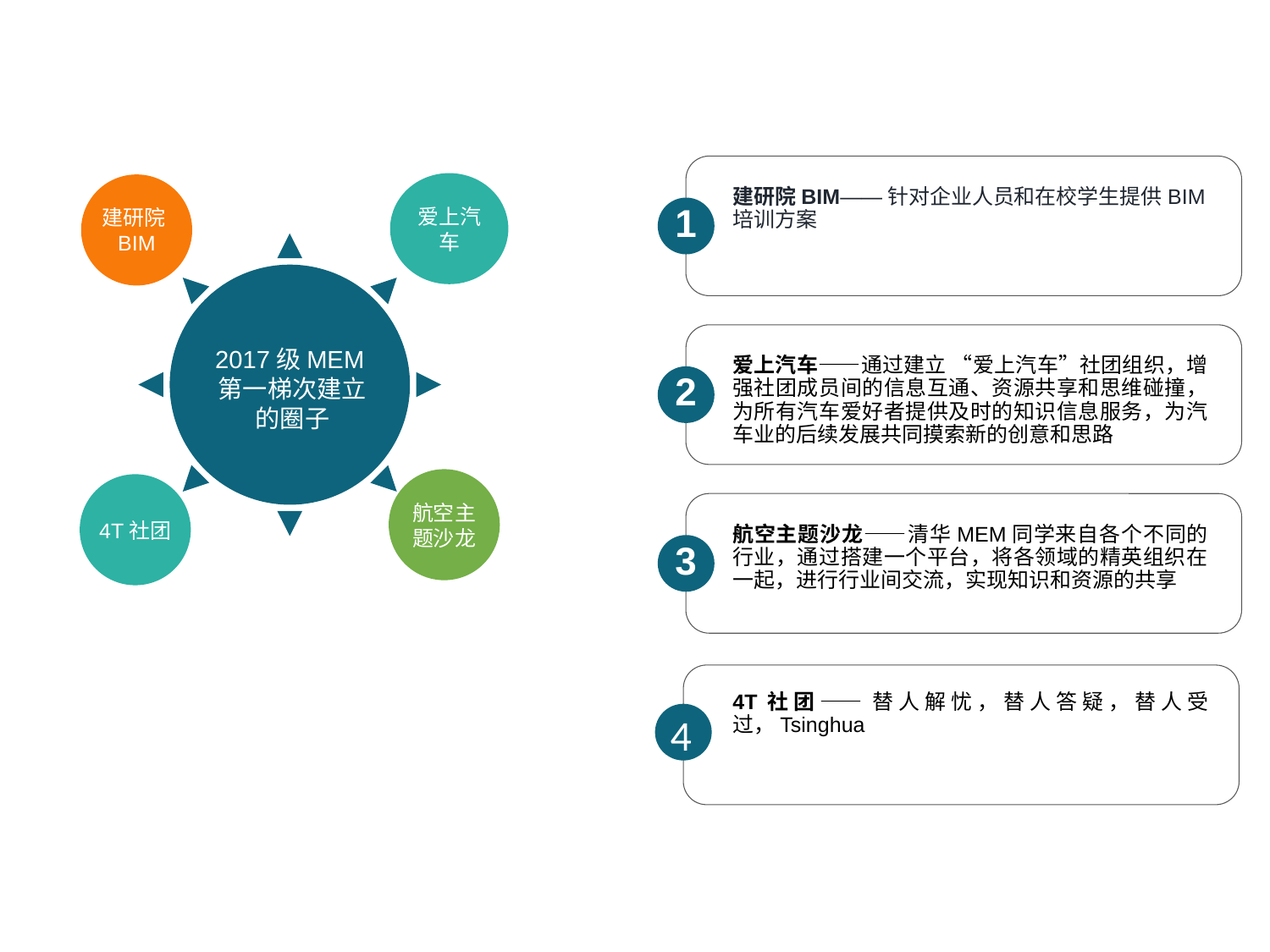

爱上汽车
建研院BIM
建研院BIM——针对企业人员和在校学生提供BIM培训方案

1

2017级MEM第一梯次建立的圈子
爱上汽车——通过建立 “爱上汽车”社团组织，增强社团成员间的信息互通、资源共享和思维碰撞，为所有汽车爱好者提供及时的知识信息服务，为汽车业的后续发展共同摸索新的创意和思路

2

航空主题沙龙

4T社团

航空主题沙龙——清华MEM同学来自各个不同的行业，通过搭建一个平台，将各领域的精英组织在一起，进行行业间交流，实现知识和资源的共享

3

4T社团——替人解忧，替人答疑，替人受过，Tsinghua
4